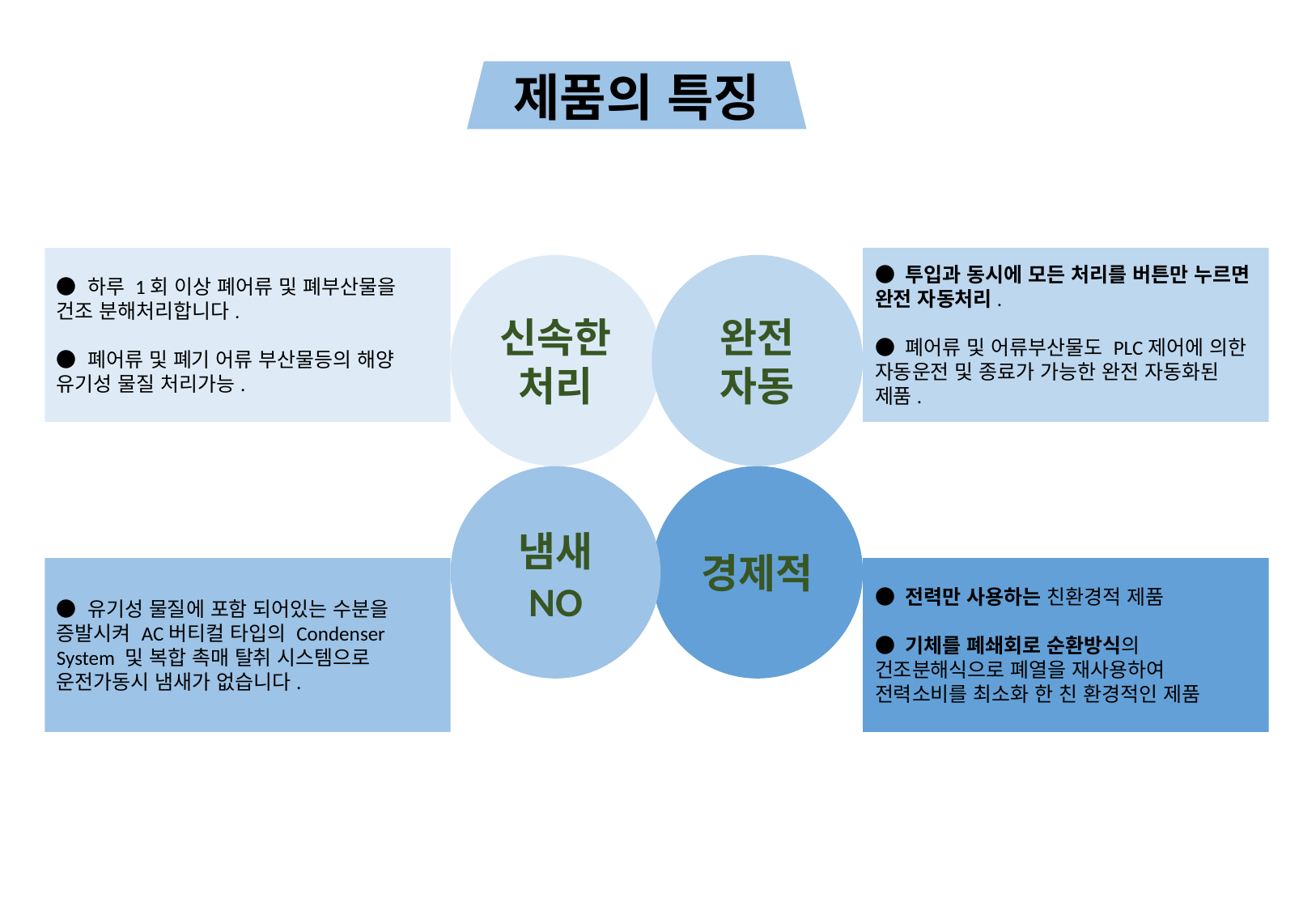

제품의 특징
● 하루 1회 이상 폐어류 및 폐부산물을 건조 분해처리합니다.

● 폐어류 및 폐기 어류 부산물등의 해양 유기성 물질 처리가능.
● 투입과 동시에 모든 처리를 버튼만 누르면 완전 자동처리.

● 폐어류 및 어류부산물도 PLC제어에 의한 자동운전 및 종료가 가능한 완전 자동화된 제품.
신속한처리
완전
자동
냄새 NO
경제적
● 유기성 물질에 포함 되어있는 수분을 증발시켜 AC버티컬 타입의 Condenser System 및 복합 촉매 탈취 시스템으로 운전가동시 냄새가 없습니다.
● 전력만 사용하는 친환경적 제품

● 기체를 폐쇄회로 순환방식의 건조분해식으로 폐열을 재사용하여 전력소비를 최소화 한 친 환경적인 제품